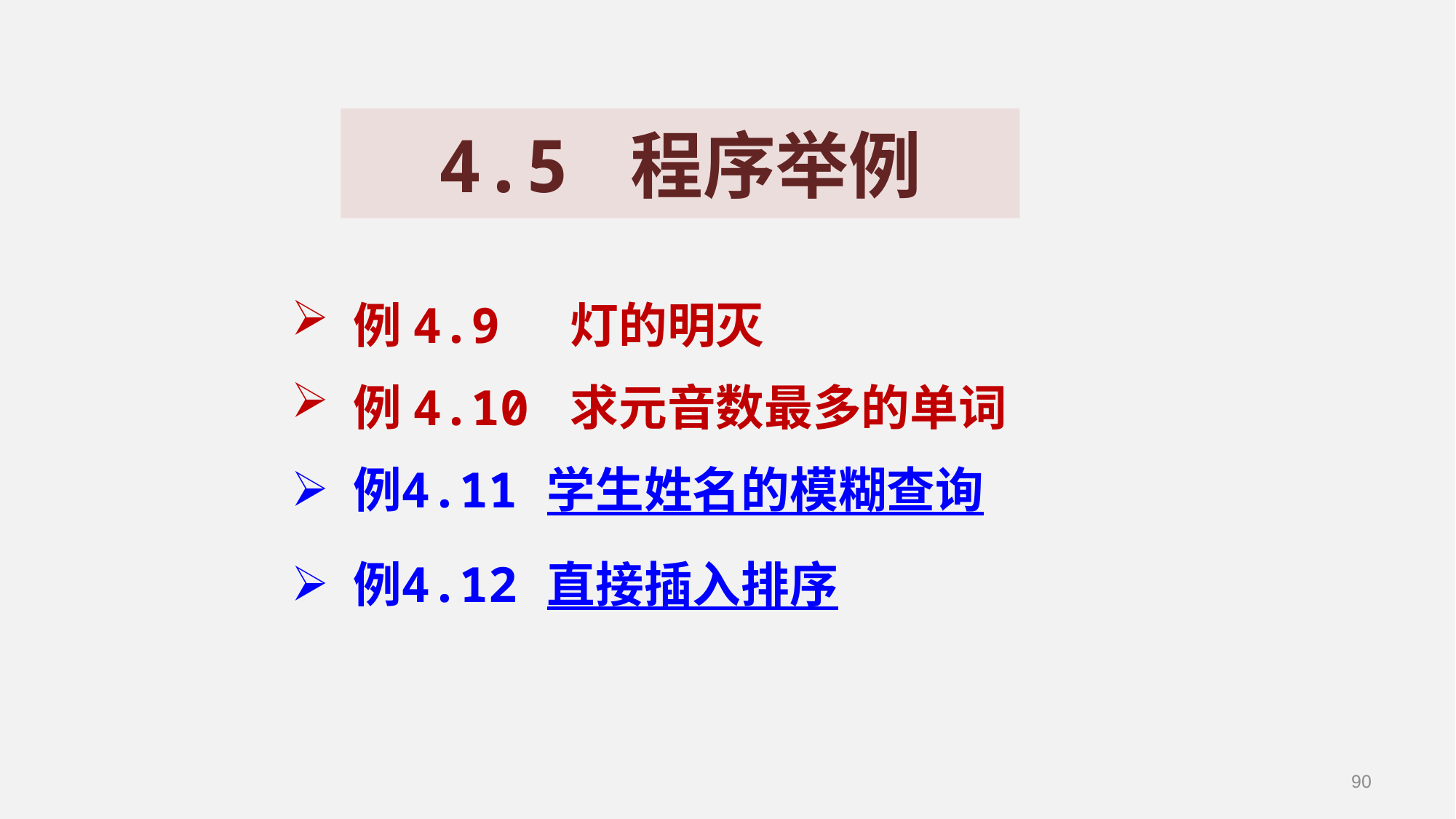

4.5 程序举例
 例4.9  灯的明灭
 例4.10 求元音数最多的单词
 例4.11 学生姓名的模糊查询
 例4.12 直接插入排序
90